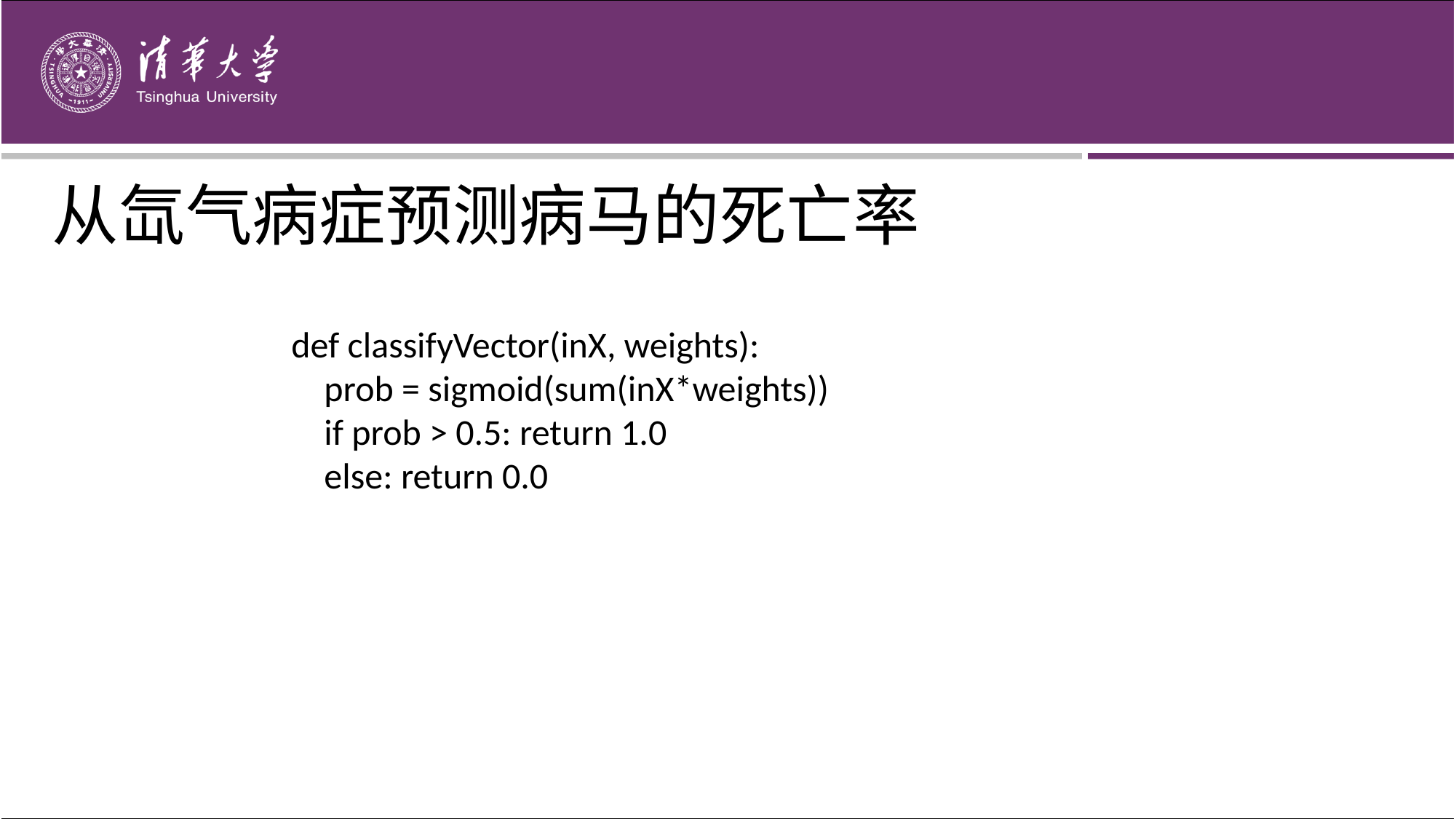

从氙气病症预测病马的死亡率
def classifyVector(inX, weights):
    prob = sigmoid(sum(inX*weights))
    if prob > 0.5: return 1.0
    else: return 0.0